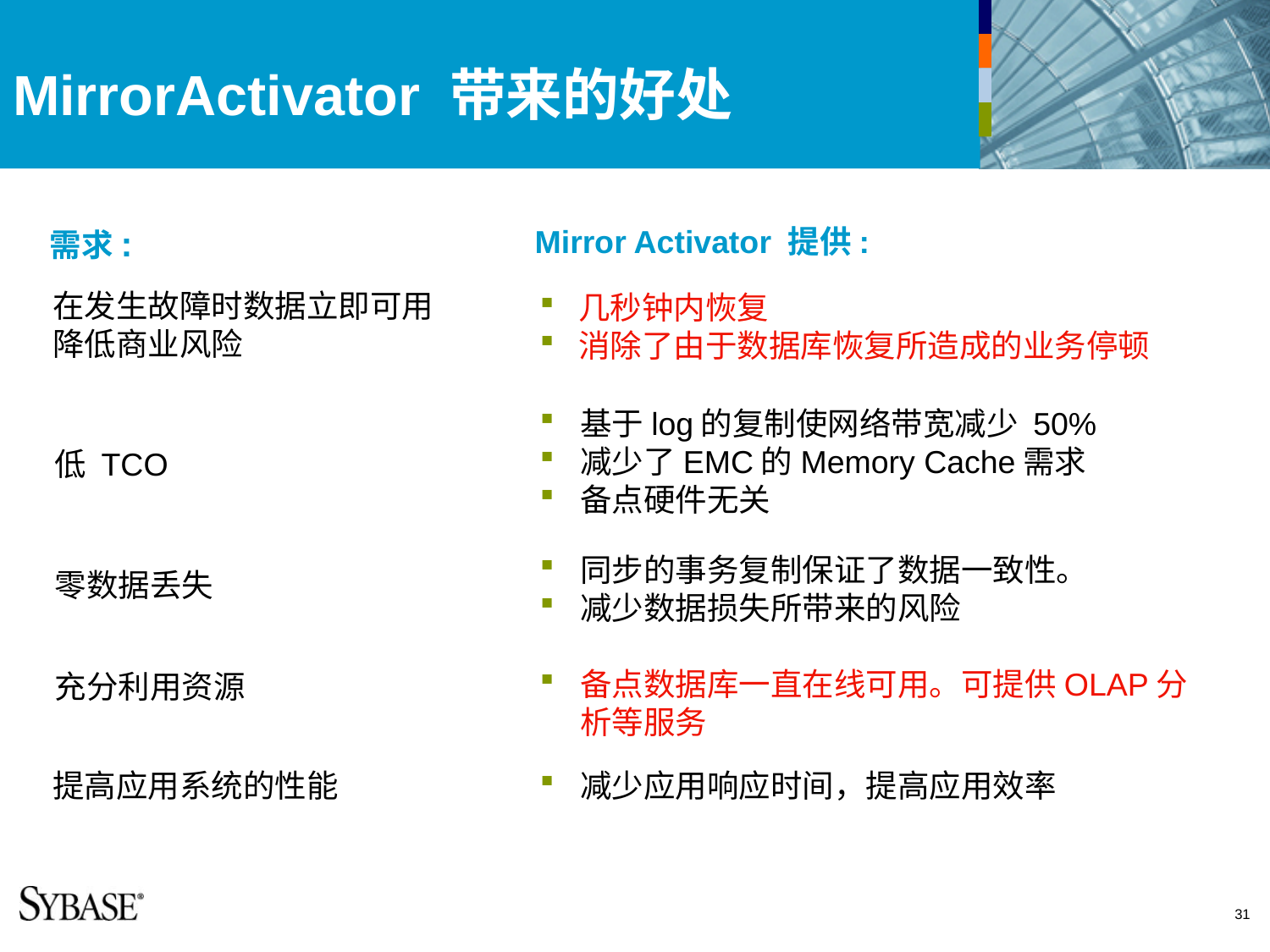

# MirrorActivator 带来的好处
需求:
Mirror Activator 提供:
在发生故障时数据立即可用
降低商业风险
几秒钟内恢复
消除了由于数据库恢复所造成的业务停顿
基于log的复制使网络带宽减少 50%
减少了EMC的Memory Cache需求
备点硬件无关
低 TCO
同步的事务复制保证了数据一致性。
减少数据损失所带来的风险
零数据丢失
备点数据库一直在线可用。可提供OLAP分析等服务
充分利用资源
提高应用系统的性能
减少应用响应时间，提高应用效率